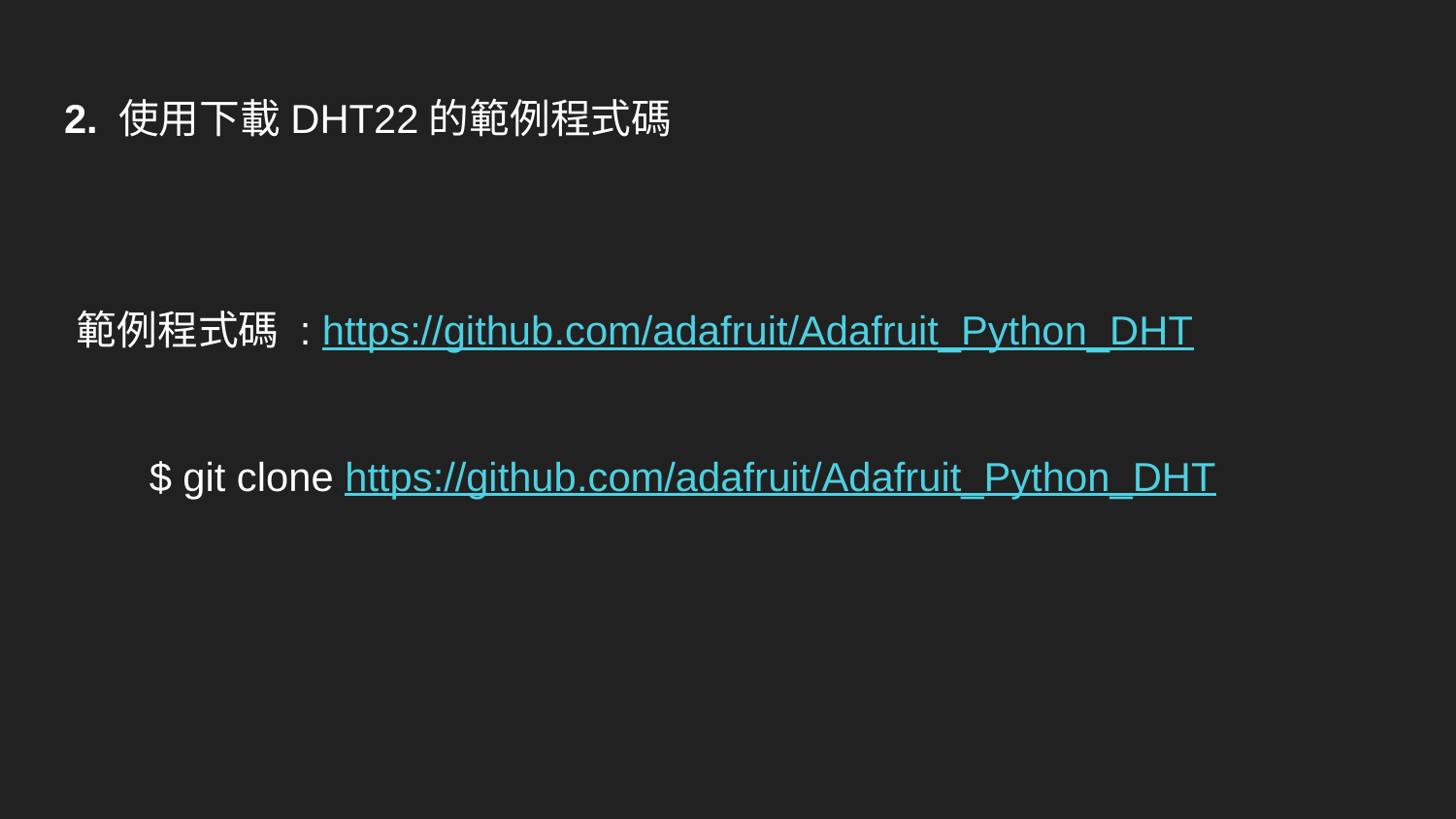

# 2. 使用下載DHT22的範例程式碼

範例程式碼 : https://github.com/adafruit/Adafruit_Python_DHT

$ git clone https://github.com/adafruit/Adafruit_Python_DHT